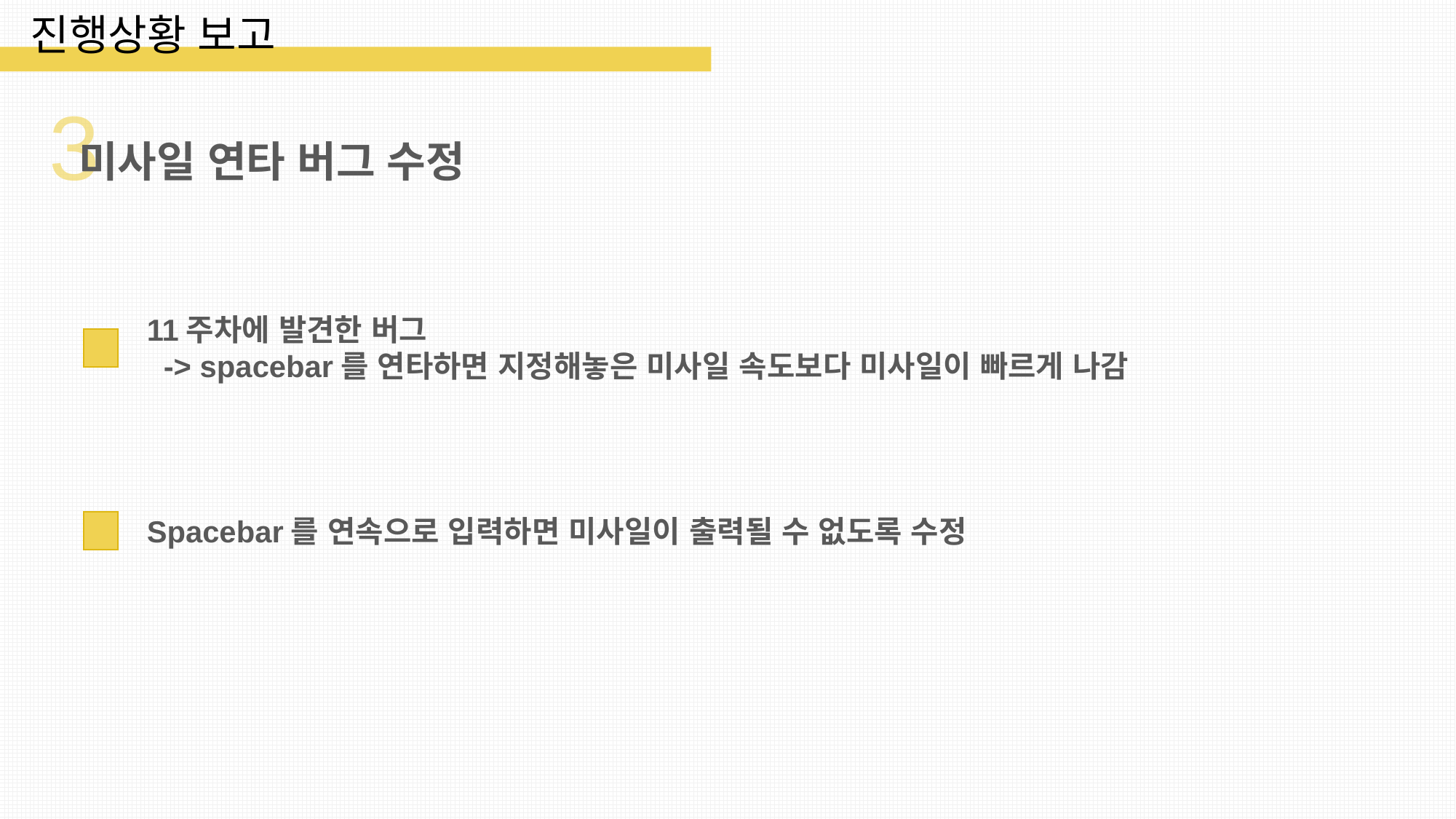

진행상황 보고

3
미사일 연타 버그 수정
11주차에 발견한 버그
  -> spacebar를 연타하면 지정해놓은 미사일 속도보다 미사일이 빠르게 나감

Spacebar를 연속으로 입력하면 미사일이 출력될 수 없도록 수정